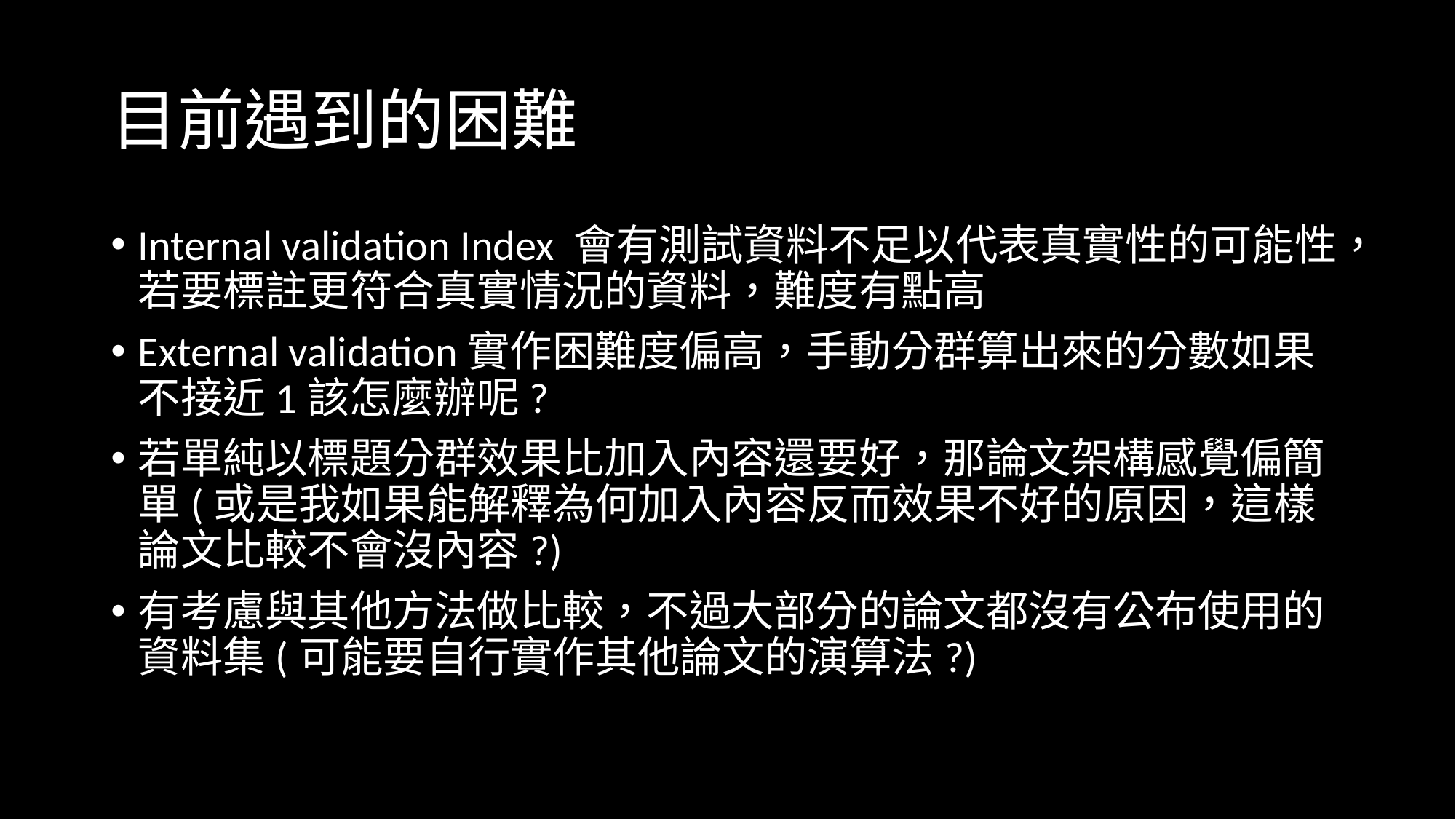

# 目前遇到的困難
Internal validation Index 會有測試資料不足以代表真實性的可能性，若要標註更符合真實情況的資料，難度有點高
External validation實作困難度偏高，手動分群算出來的分數如果不接近1該怎麼辦呢?
若單純以標題分群效果比加入內容還要好，那論文架構感覺偏簡單(或是我如果能解釋為何加入內容反而效果不好的原因，這樣論文比較不會沒內容?)
有考慮與其他方法做比較，不過大部分的論文都沒有公布使用的資料集(可能要自行實作其他論文的演算法?)